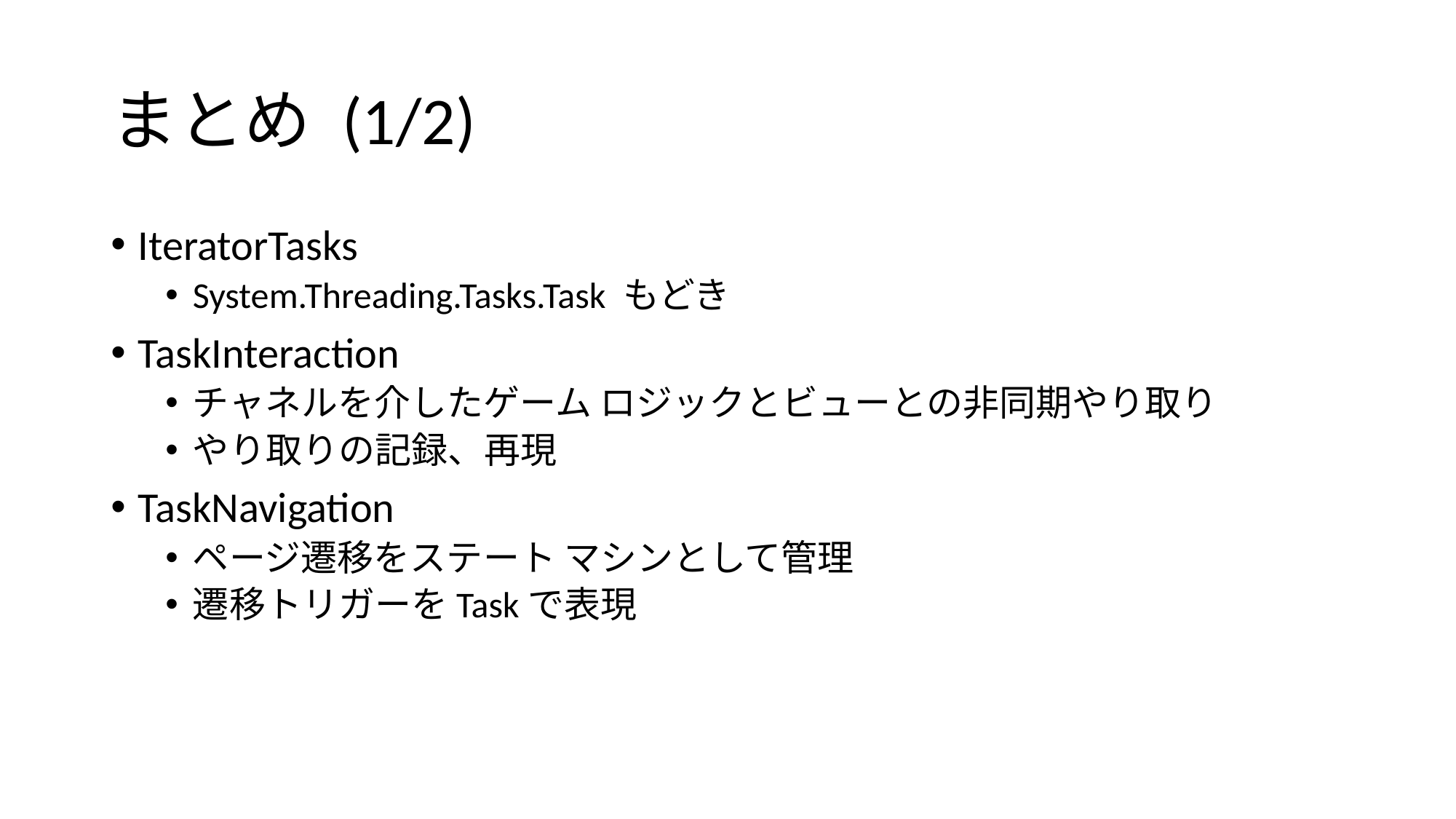

# まとめ (1/2)
IteratorTasks
System.Threading.Tasks.Task もどき
TaskInteraction
チャネルを介したゲーム ロジックとビューとの非同期やり取り
やり取りの記録、再現
TaskNavigation
ページ遷移をステート マシンとして管理
遷移トリガーをTaskで表現